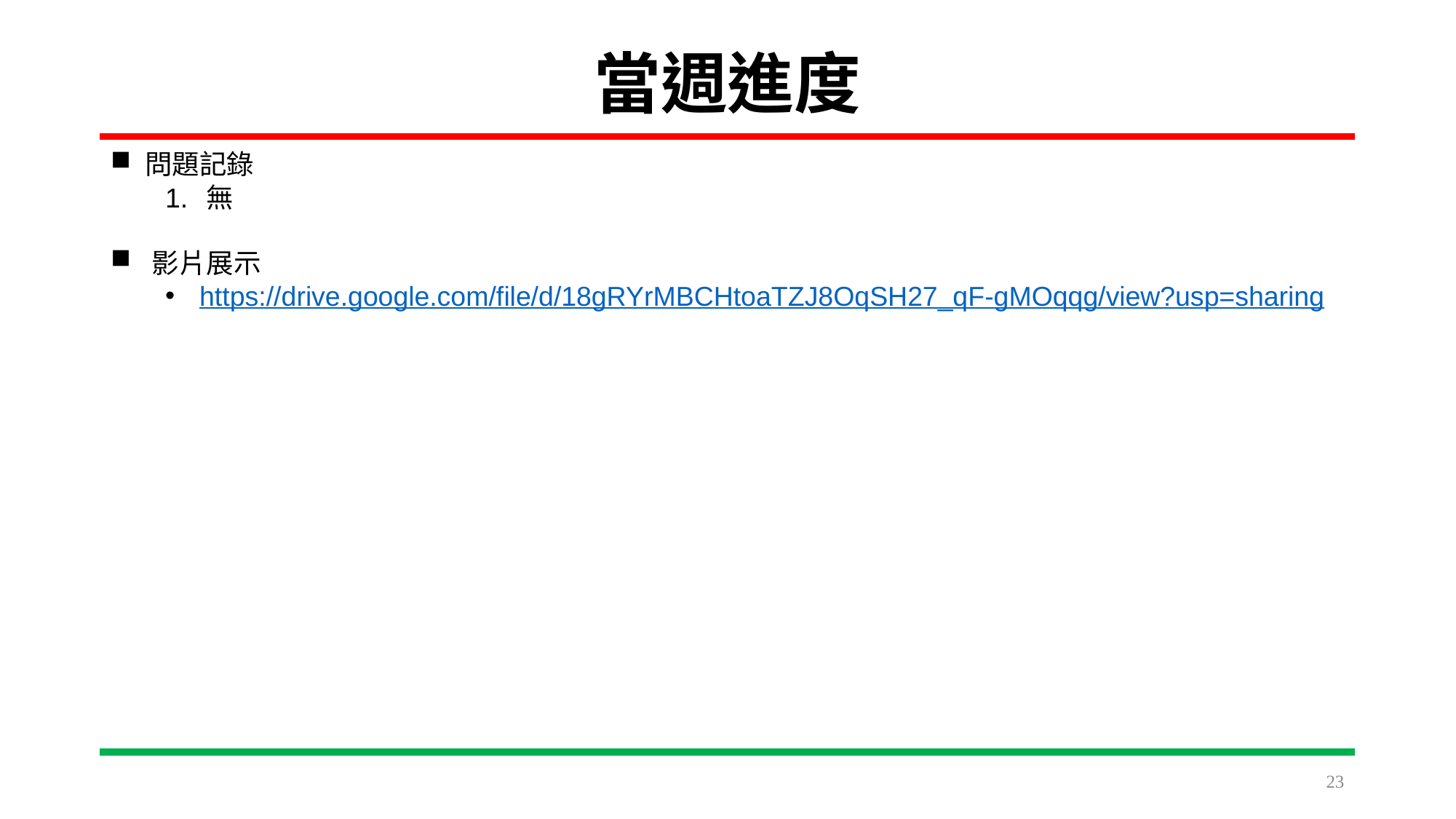

# 當週進度
問題記錄
無

影片展示
https://drive.google.com/file/d/18gRYrMBCHtoaTZJ8OqSH27_qF-gMOqqg/view?usp=sharing

23